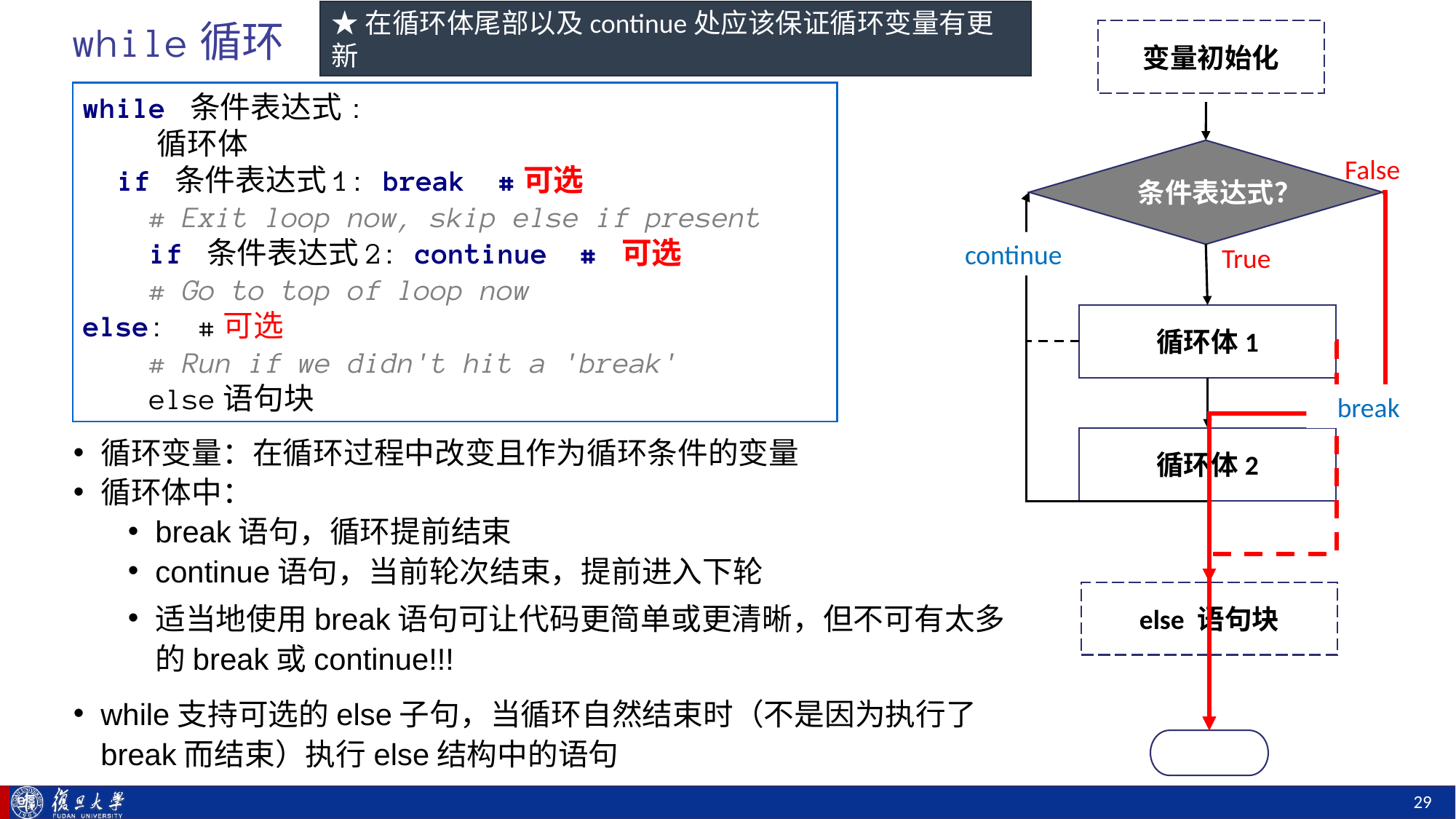

★在循环体尾部以及continue处应该保证循环变量有更新
# while循环
变量初始化
while 条件表达式:
    循环体
    if 条件表达式1: break  #可选
    # Exit loop now, skip else if present
    if 条件表达式2: continue  # 可选
    # Go to top of loop now
else:  #可选
    # Run if we didn't hit a 'break'
    else语句块
条件表达式？
False
continue
True
循环体1
break
循环变量：在循环过程中改变且作为循环条件的变量
循环体中：
break语句，循环提前结束
continue语句，当前轮次结束，提前进入下轮
适当地使用break语句可让代码更简单或更清晰，但不可有太多的break或continue!!!
while支持可选的else子句，当循环自然结束时（不是因为执行了break而结束）执行else结构中的语句

循环体2
else 语句块